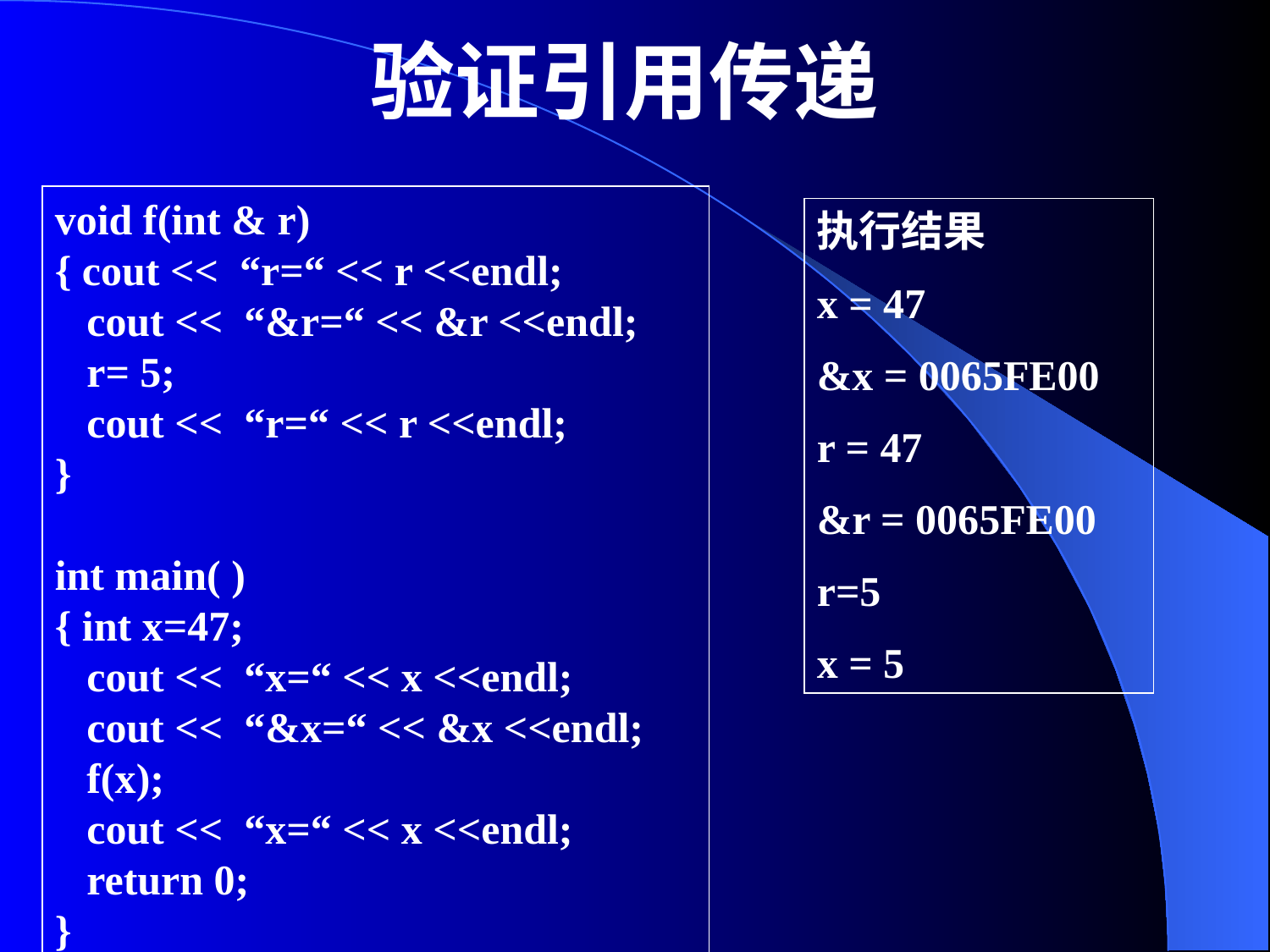

# 验证引用传递
void f(int & r)
{ cout <<  “r=“ << r <<endl;
   cout <<  “&r=“ << &r <<endl;
   r= 5;
   cout <<  “r=“ << r <<endl;
}

int main( )
{ int x=47;
   cout <<  “x=“ << x <<endl;
   cout <<  “&x=“ << &x <<endl;
   f(x);
   cout <<  “x=“ << x <<endl;
   return 0;
}
执行结果
x = 47
&x = 0065FE00
r = 47
&r = 0065FE00
r=5
x = 5